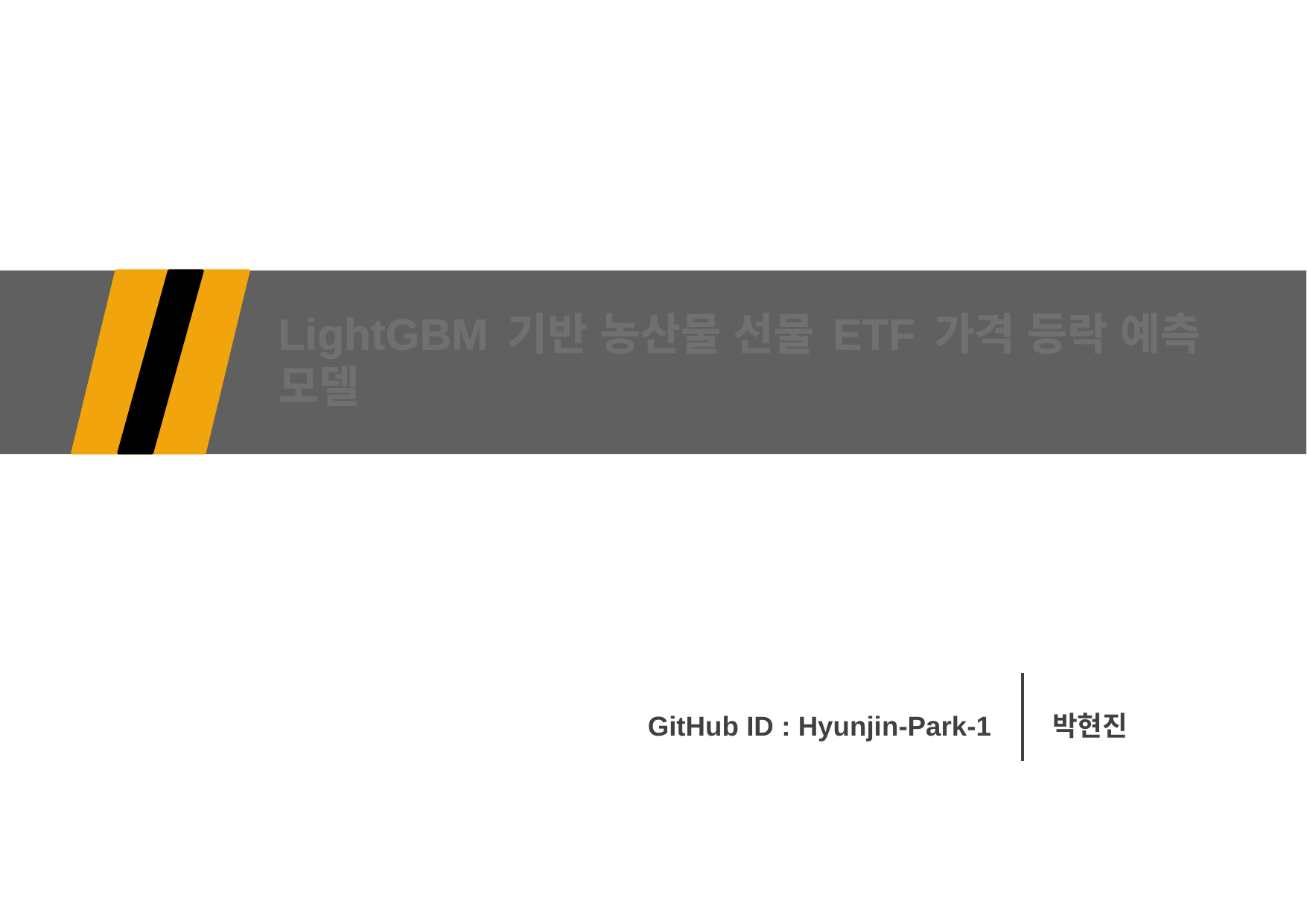

# LightGBM 기반 농산물 선물 ETF 가격 등락 예측 모델
GitHub ID : Hyunjin-Park-1
박현진